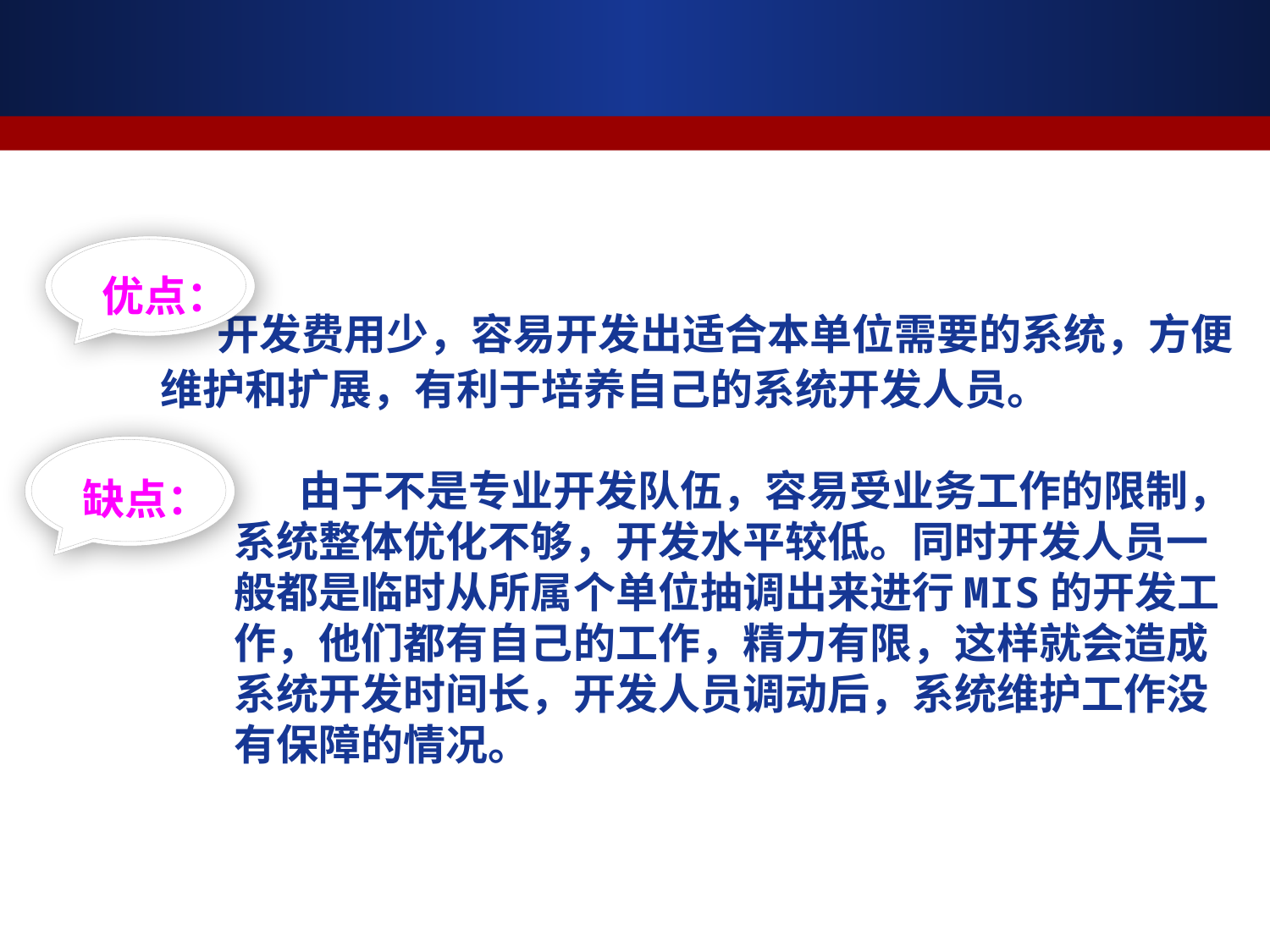

开发费用少，容易开发出适合本单位需要的系统，方便维护和扩展，有利于培养自己的系统开发人员。

   由于不是专业开发队伍，容易受业务工作的限制，系统整体优化不够，开发水平较低。同时开发人员一般都是临时从所属个单位抽调出来进行MIS的开发工作，他们都有自己的工作，精力有限，这样就会造成系统开发时间长，开发人员调动后，系统维护工作没有保障的情况。

优点：

缺点：